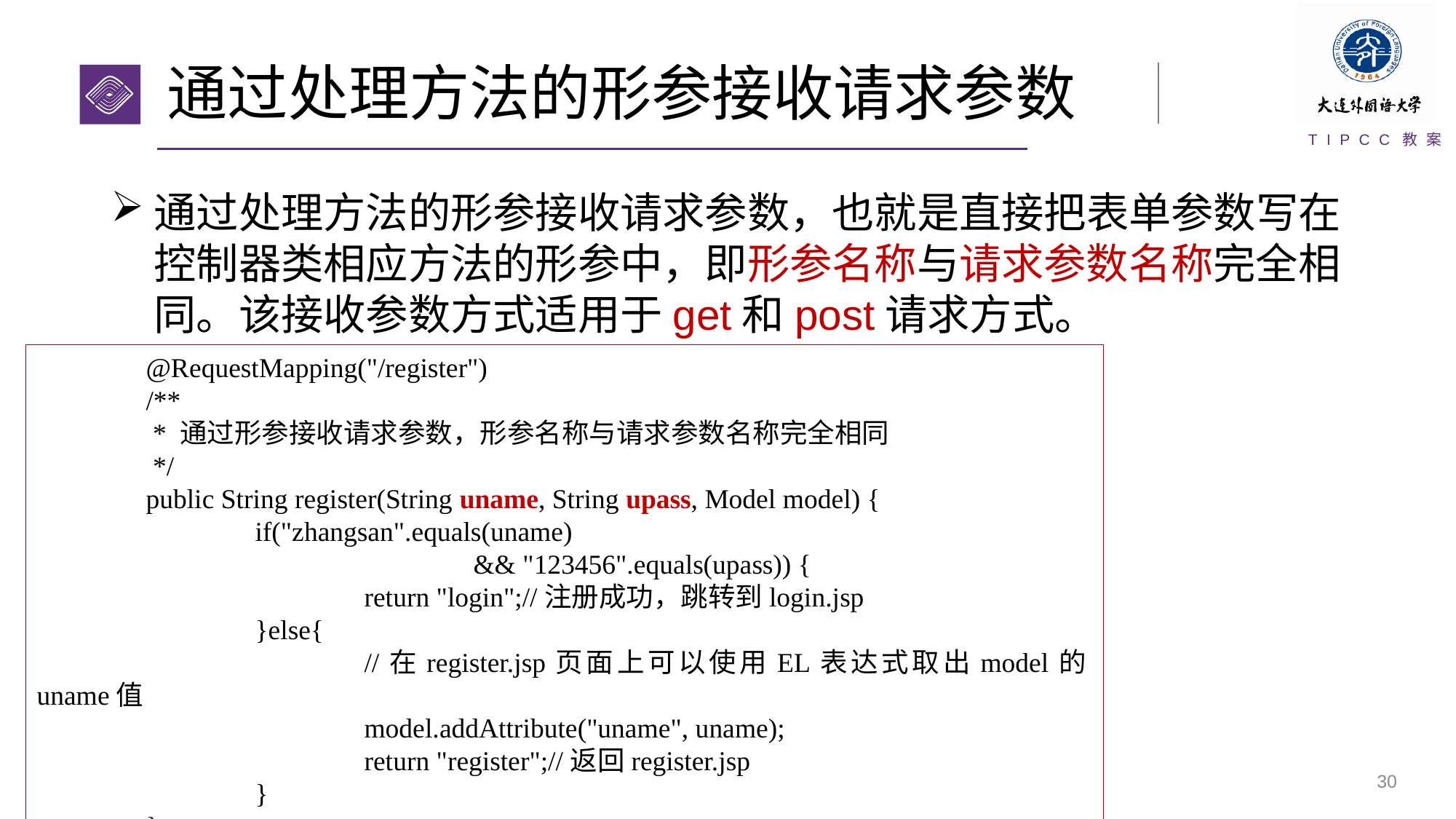

# 通过处理方法的形参接收请求参数
通过处理方法的形参接收请求参数，也就是直接把表单参数写在控制器类相应方法的形参中，即形参名称与请求参数名称完全相同。该接收参数方式适用于get和post请求方式。
	@RequestMapping("/register")
	/**
	 * 通过形参接收请求参数，形参名称与请求参数名称完全相同
	 */
	public String register(String uname, String upass, Model model) {
		if("zhangsan".equals(uname)
				&& "123456".equals(upass)) {
			return "login";//注册成功，跳转到login.jsp
		}else{
			//在register.jsp页面上可以使用EL表达式取出model的uname值
			model.addAttribute("uname", uname);
			return "register";//返回register.jsp
		}
	}
30